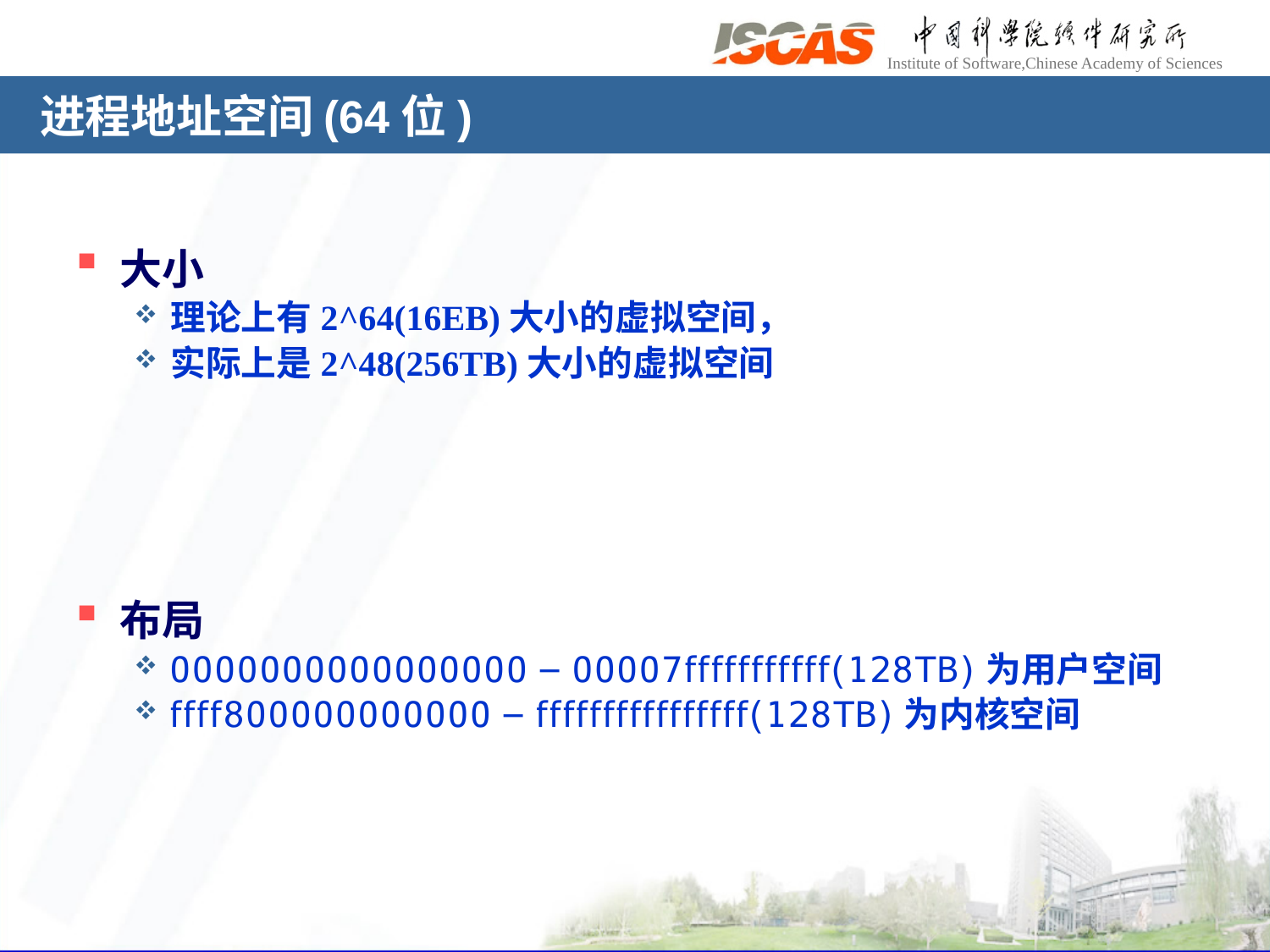

# 进程地址空间(64位)
大小
理论上有2^64(16EB)大小的虚拟空间，
实际上是2^48(256TB)大小的虚拟空间

布局
0000000000000000 – 00007fffffffffff(128TB)为用户空间
ffff800000000000 – ffffffffffffffff(128TB)为内核空间